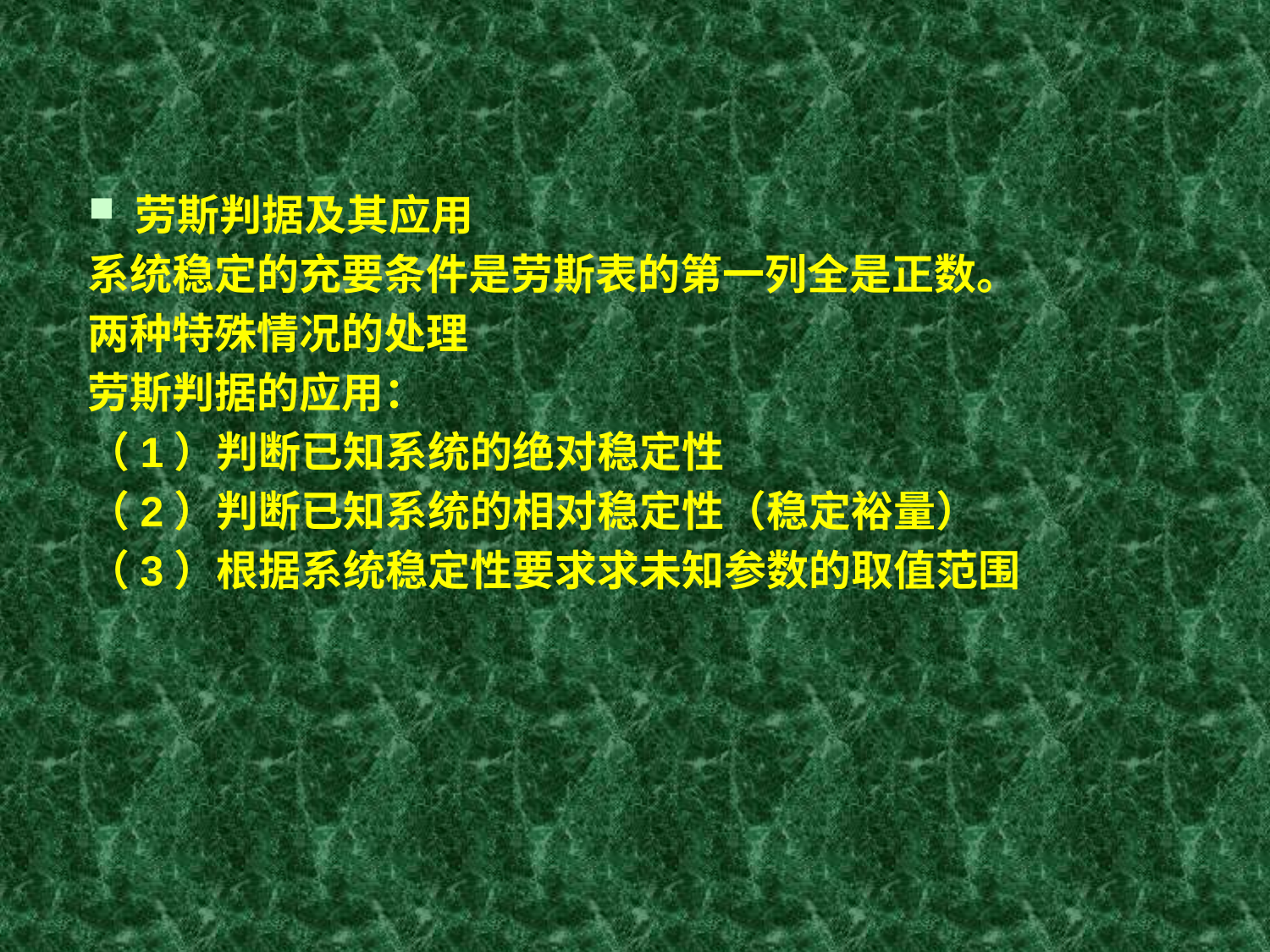

劳斯判据及其应用
系统稳定的充要条件是劳斯表的第一列全是正数。
两种特殊情况的处理
劳斯判据的应用：
（1）判断已知系统的绝对稳定性
（2）判断已知系统的相对稳定性（稳定裕量）
（3）根据系统稳定性要求求未知参数的取值范围